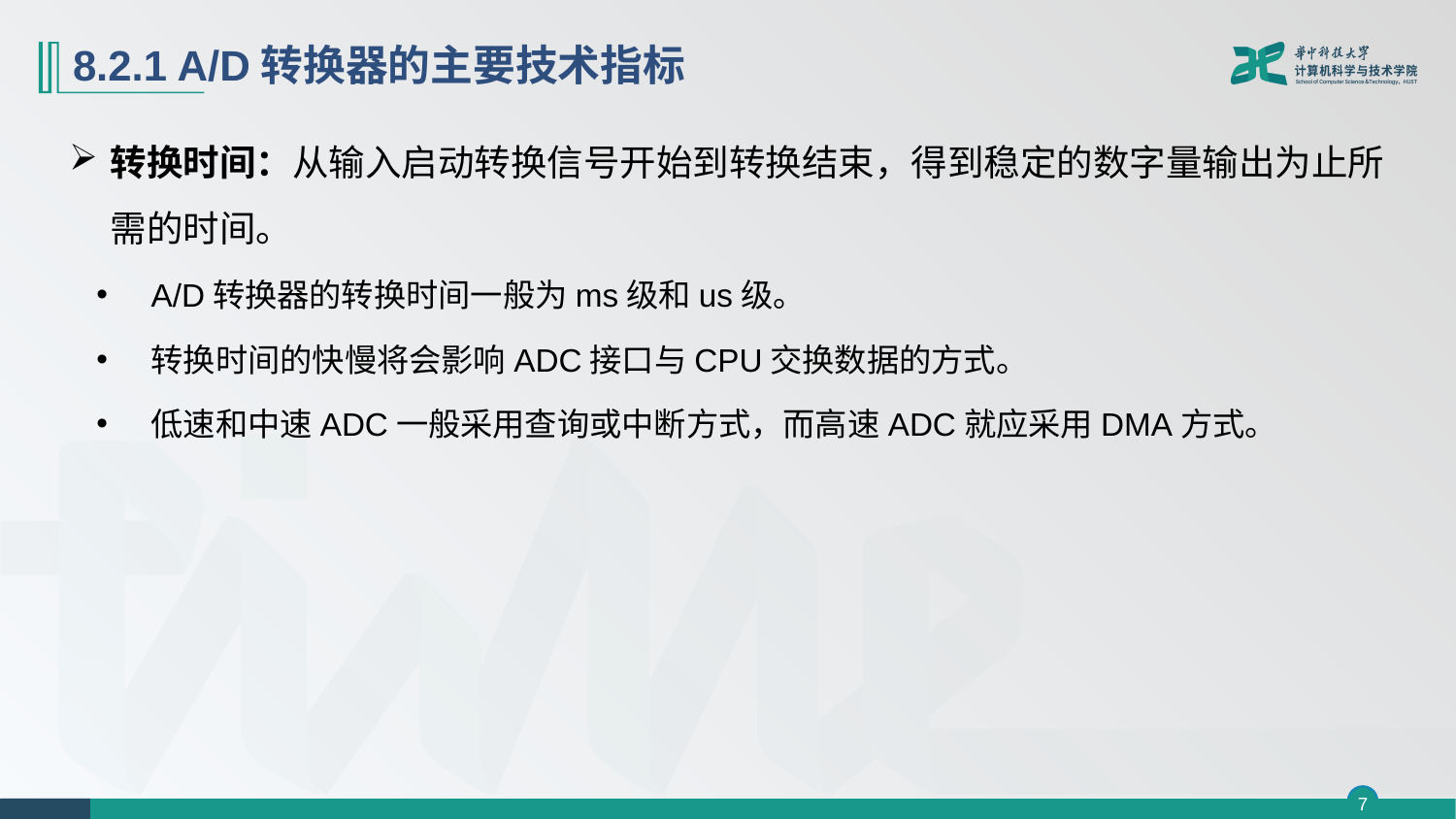

# 8.2.1 A/D转换器的主要技术指标
转换时间：从输入启动转换信号开始到转换结束，得到稳定的数字量输出为止所需的时间。
A/D转换器的转换时间一般为ms级和us级。
转换时间的快慢将会影响ADC接口与CPU交换数据的方式。
低速和中速ADC一般采用查询或中断方式，而高速ADC就应采用DMA方式。